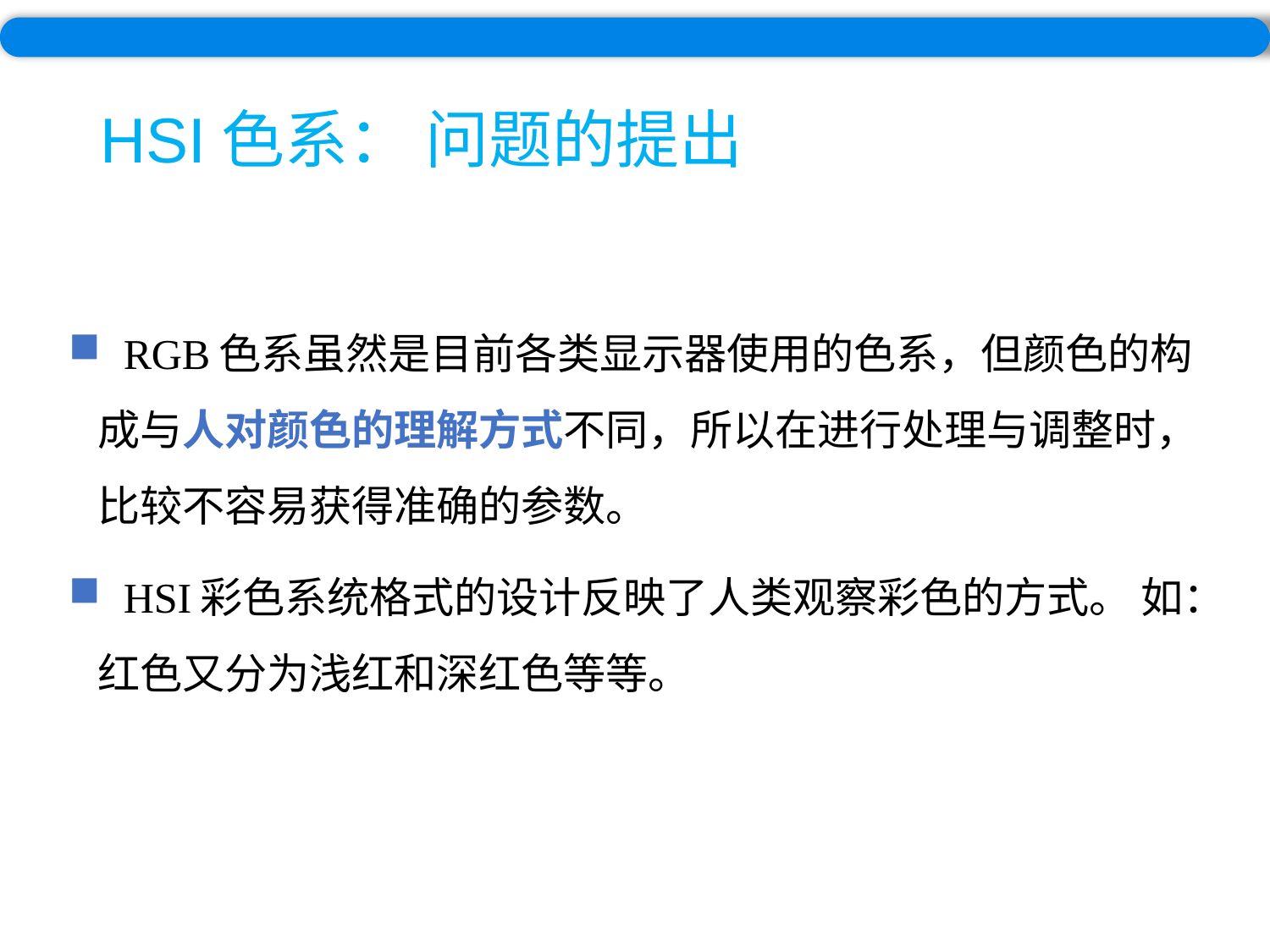

# HSI色系： 问题的提出
 RGB色系虽然是目前各类显示器使用的色系，但颜色的构成与人对颜色的理解方式不同，所以在进行处理与调整时，比较不容易获得准确的参数。
 HSI彩色系统格式的设计反映了人类观察彩色的方式。 如：红色又分为浅红和深红色等等。